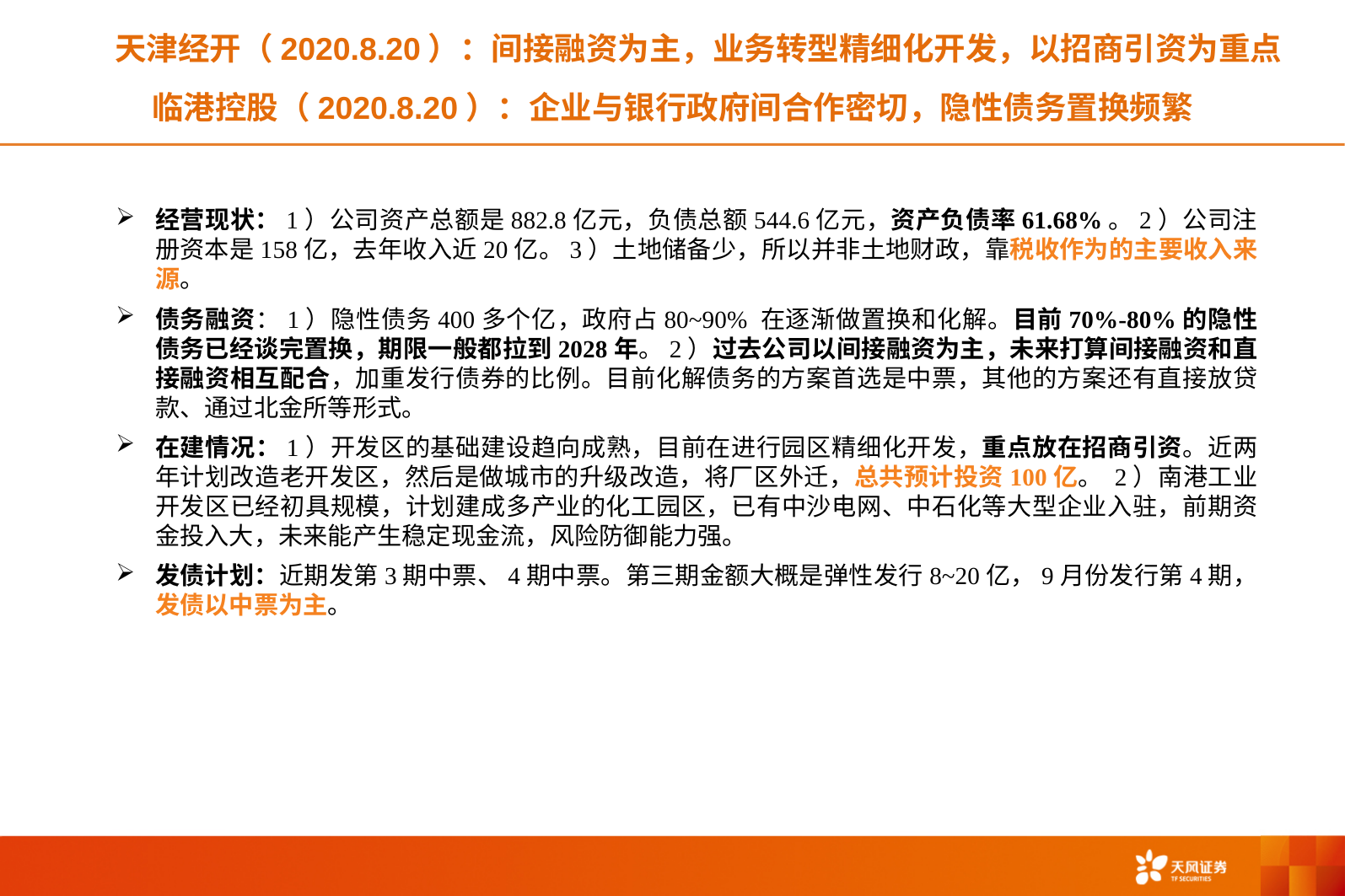

天津经开（2020.8.20）：间接融资为主，业务转型精细化开发，以招商引资为重点
临港控股（2020.8.20）：企业与银行政府间合作密切，隐性债务置换频繁

经营现状：1）公司资产总额是882.8亿元，负债总额544.6亿元，资产负债率61.68%。2）公司注册资本是158亿，去年收入近20亿。3）土地储备少，所以并非土地财政，靠税收作为的主要收入来源。
债务融资：1）隐性债务400多个亿，政府占80~90% 在逐渐做置换和化解。目前70%-80%的隐性债务已经谈完置换，期限一般都拉到2028年。2）过去公司以间接融资为主，未来打算间接融资和直接融资相互配合，加重发行债券的比例。目前化解债务的方案首选是中票，其他的方案还有直接放贷款、通过北金所等形式。
在建情况：1）开发区的基础建设趋向成熟，目前在进行园区精细化开发，重点放在招商引资。近两年计划改造老开发区，然后是做城市的升级改造，将厂区外迁，总共预计投资100亿。 2）南港工业开发区已经初具规模，计划建成多产业的化工园区，已有中沙电网、中石化等大型企业入驻，前期资金投入大，未来能产生稳定现金流，风险防御能力强。
发债计划：近期发第3期中票、4期中票。第三期金额大概是弹性发行8~20亿，9月份发行第4期，发债以中票为主。
55